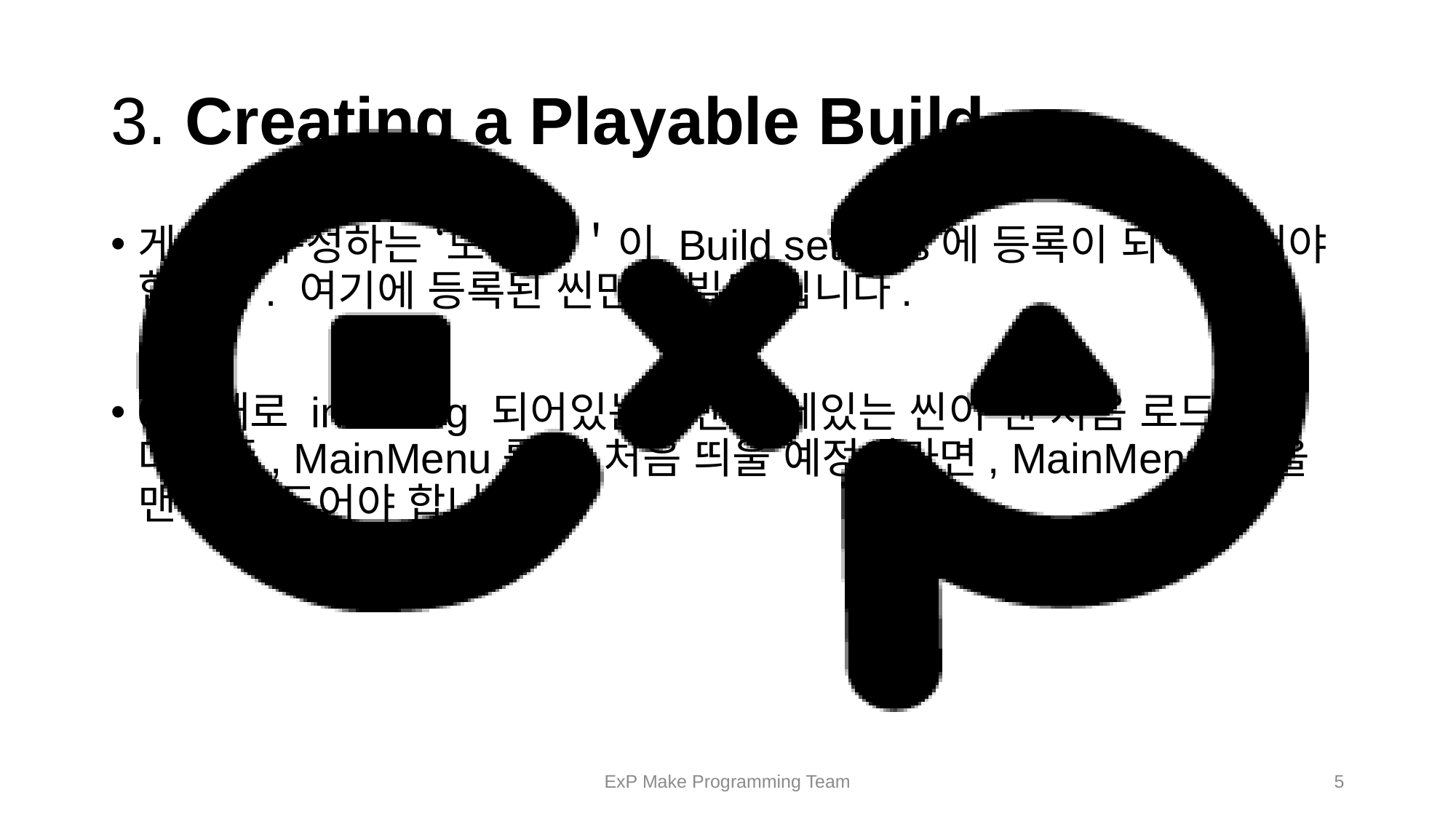

# 3. Creating a Playable Build
게임을 구성하는 ‘모든 씬＇이 Build settings에 등록이 되어 있어야 합니다. 여기에 등록된 씬만이 빌드 됩니다.

0번째로 indexing 되어있는, 맨 위에있는 씬이 맨 처음 로드됩니다. 즉, MainMenu를 맨 처음 띄울 예정이라면, MainMenu 씬을 맨 위에 두어야 합니다.
ExP Make Programming Team
5